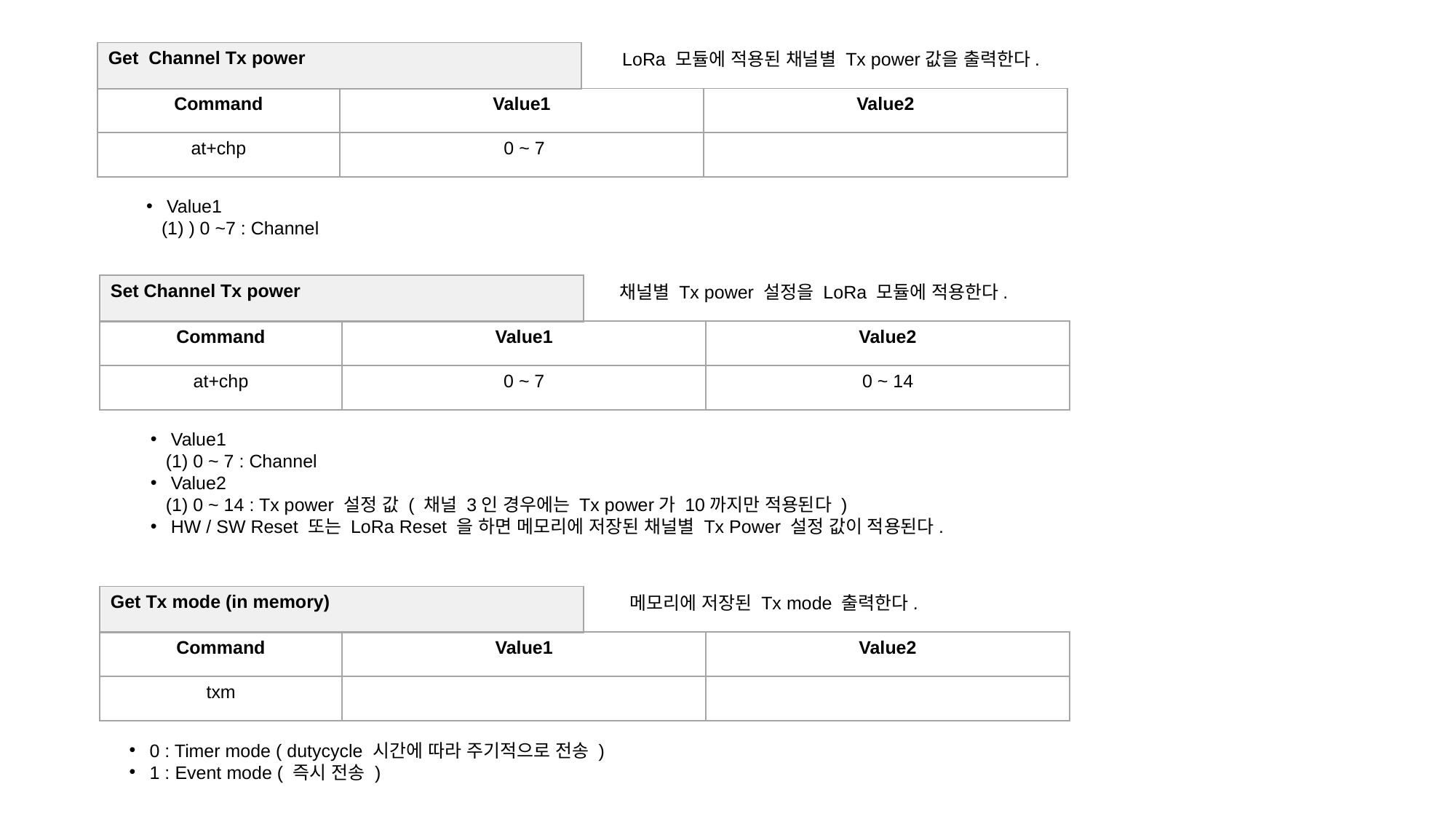

| Get Channel Tx power |
| --- |
LoRa 모듈에 적용된 채널별 Tx power값을 출력한다.
| Command | Value1 | Value2 |
| --- | --- | --- |
| at+chp | 0 ~ 7 |  |
Value1
   (1) ) 0 ~7 : Channel
| Set Channel Tx power |
| --- |
채널별 Tx power 설정을 LoRa 모듈에 적용한다.
| Command | Value1 | Value2 |
| --- | --- | --- |
| at+chp | 0 ~ 7 | 0 ~ 14 |
Value1
   (1) 0 ~ 7 : Channel
Value2
   (1) 0 ~ 14 : Tx power 설정 값 ( 채널 3인 경우에는 Tx power가 10까지만 적용된다 )
HW / SW Reset 또는 LoRa Reset 을 하면 메모리에 저장된 채널별 Tx Power 설정 값이 적용된다.
| Get Tx mode (in memory) |
| --- |
메모리에 저장된 Tx mode 출력한다.
| Command | Value1 | Value2 |
| --- | --- | --- |
| txm |  |  |
0 : Timer mode ( dutycycle 시간에 따라 주기적으로 전송 )
1 : Event mode ( 즉시 전송 )